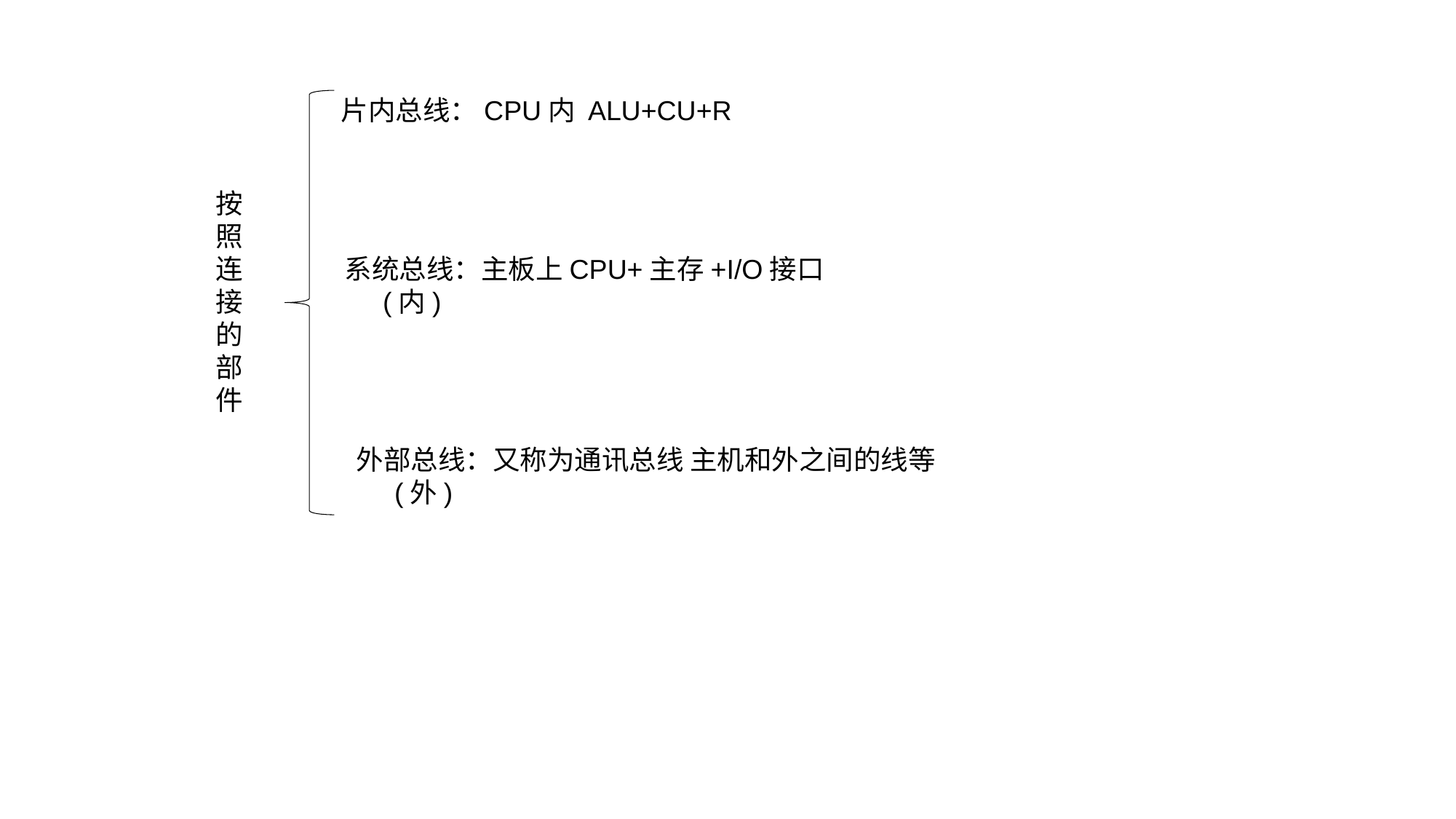

片内总线：CPU内 ALU+CU+R

按
照
连
接
的
部
件
系统总线：主板上CPU+主存+I/O接口
     (内)
外部总线：又称为通讯总线 主机和外之间的线等
     (外)